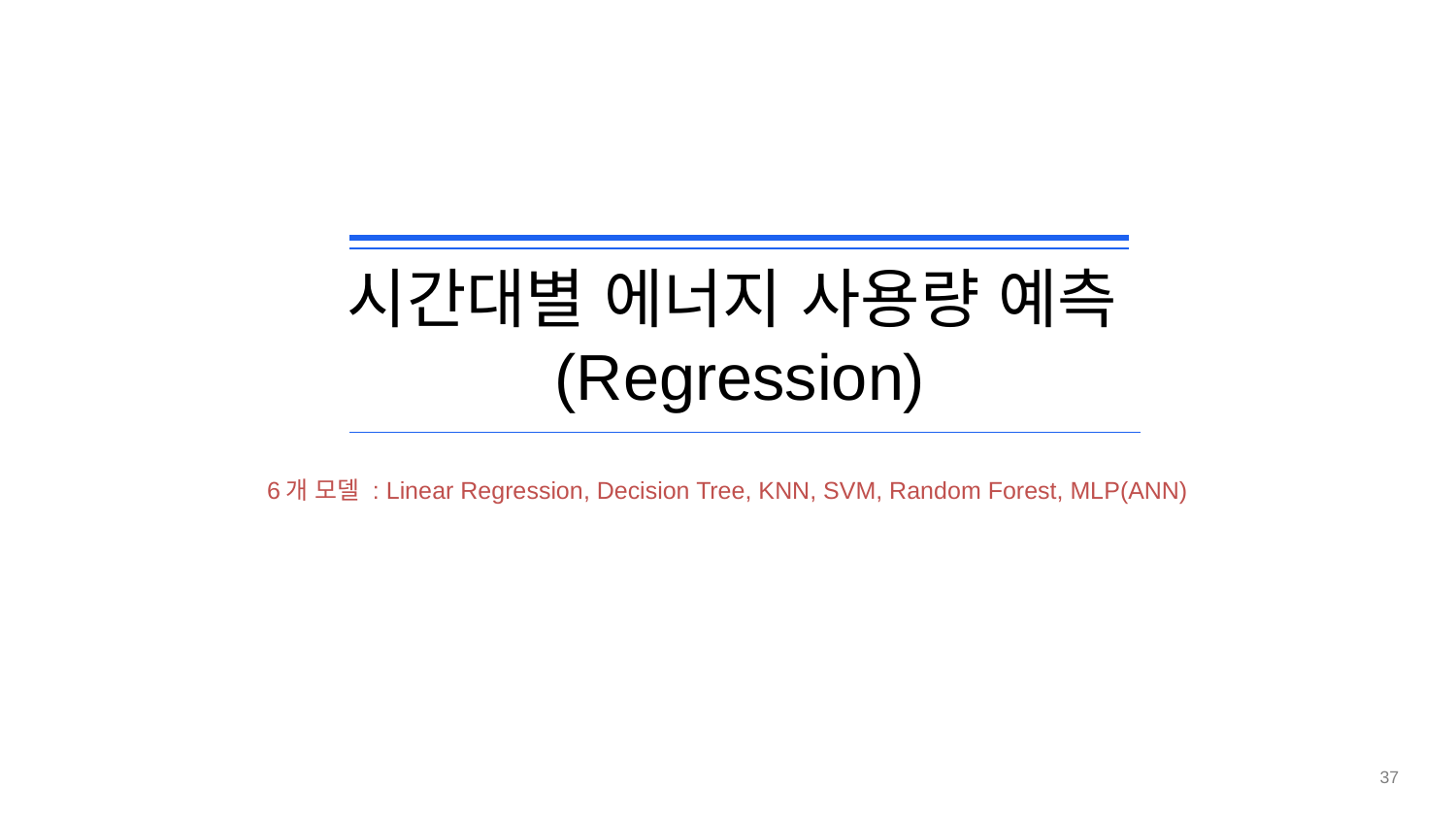

시간대별 에너지 사용량 예측(Regression)

6개 모델 : Linear Regression, Decision Tree, KNN, SVM, Random Forest, MLP(ANN)